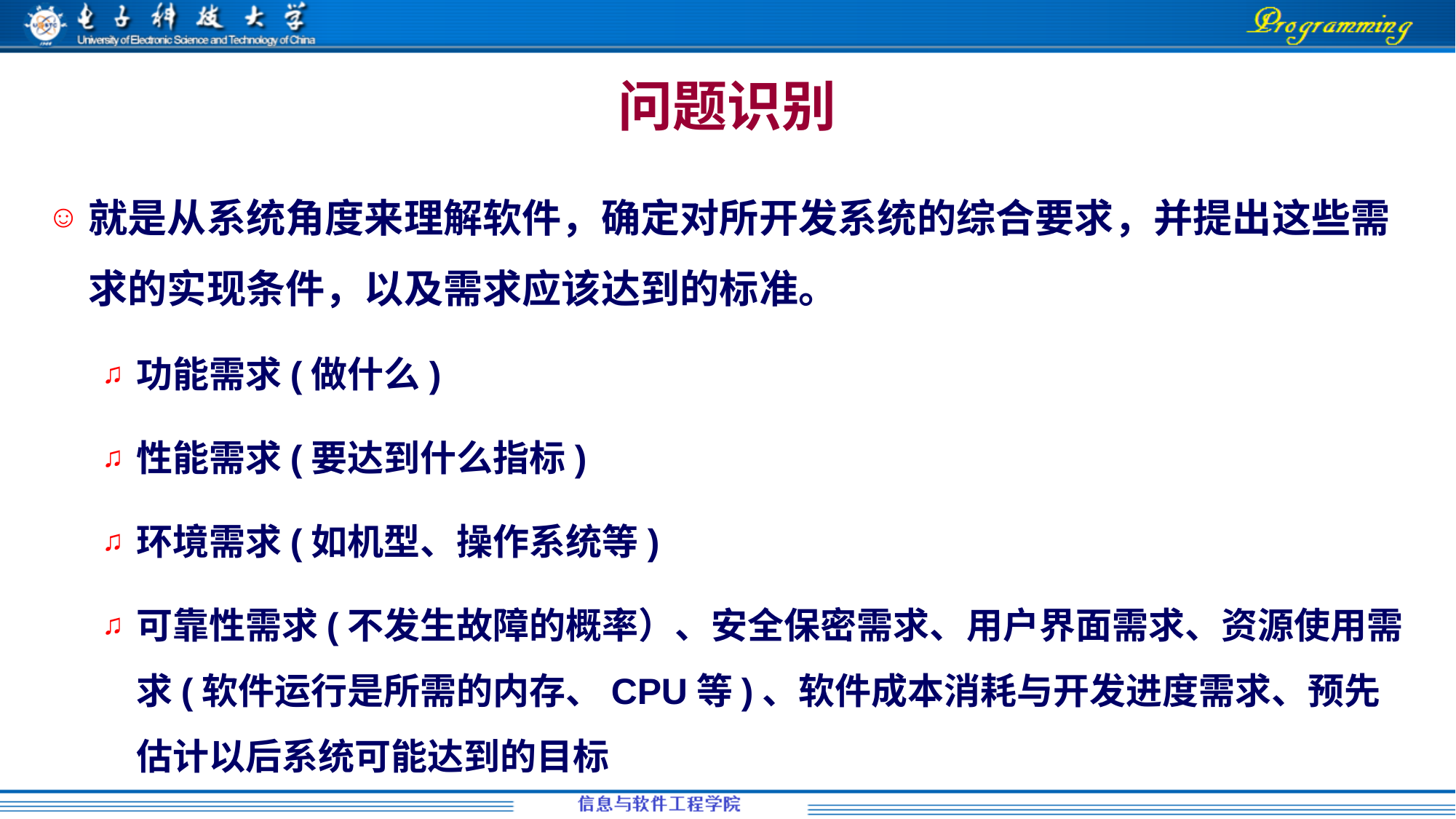

# 问题识别
就是从系统角度来理解软件，确定对所开发系统的综合要求，并提出这些需求的实现条件，以及需求应该达到的标准。
功能需求(做什么)
性能需求(要达到什么指标)
环境需求(如机型、操作系统等)
可靠性需求(不发生故障的概率）、安全保密需求、用户界面需求、资源使用需求(软件运行是所需的内存、CPU等)、软件成本消耗与开发进度需求、预先估计以后系统可能达到的目标